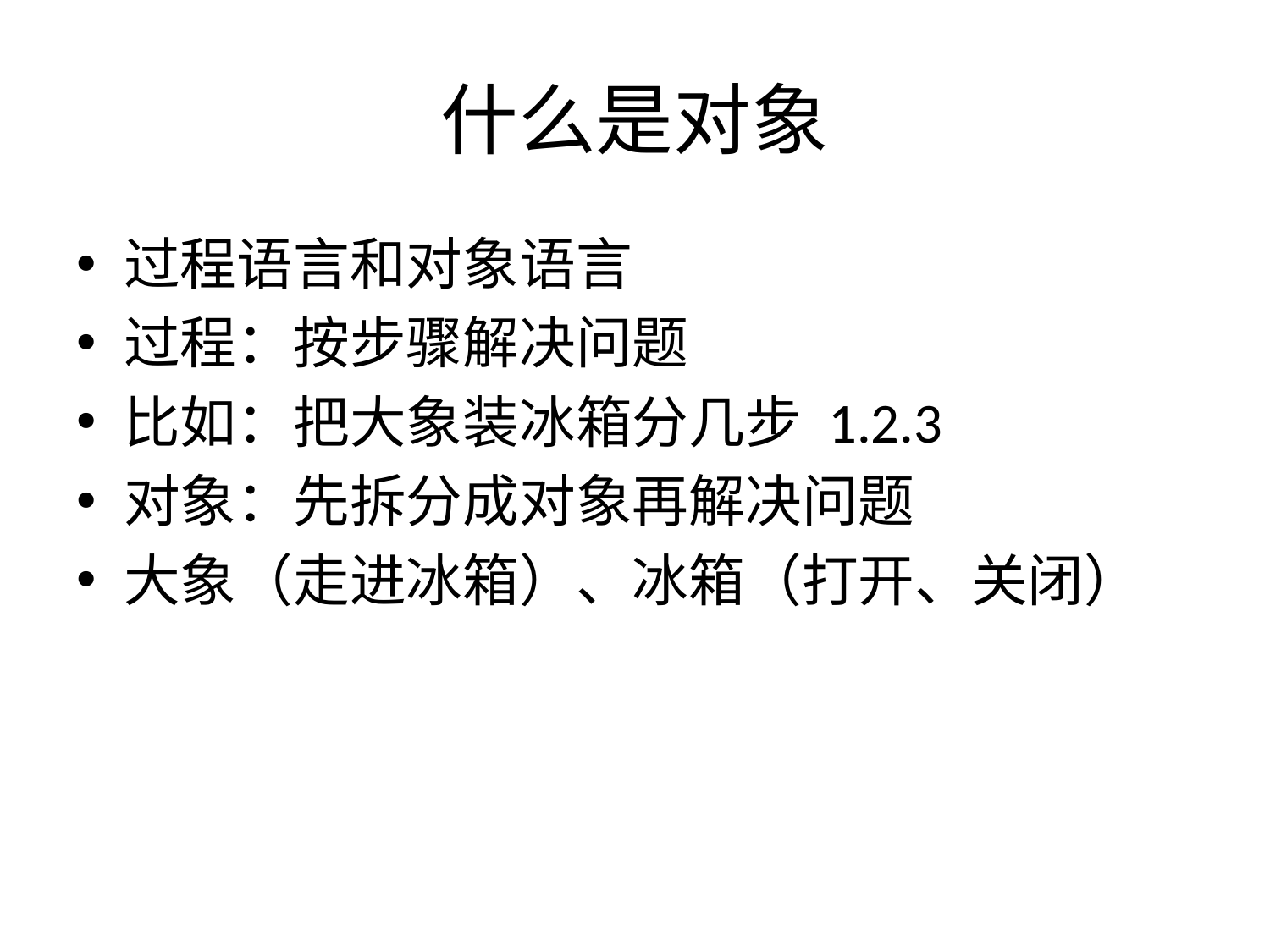

# 什么是对象
过程语言和对象语言
过程：按步骤解决问题
比如：把大象装冰箱分几步 1.2.3
对象：先拆分成对象再解决问题
大象（走进冰箱）、冰箱（打开、关闭）